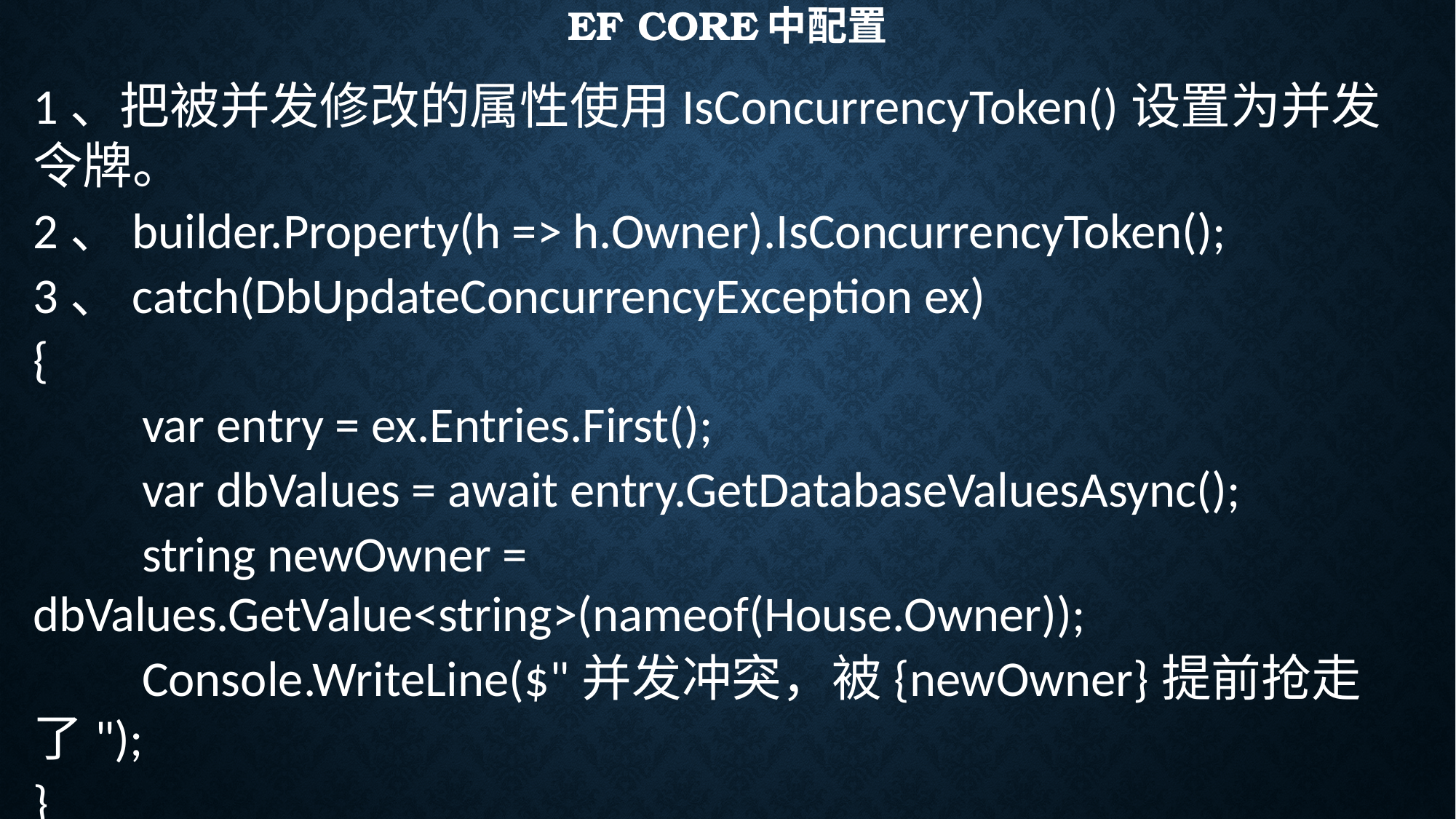

# EF Core中配置
1、把被并发修改的属性使用IsConcurrencyToken()设置为并发令牌。
2、builder.Property(h => h.Owner).IsConcurrencyToken();
3、catch(DbUpdateConcurrencyException ex)
{
	var entry = ex.Entries.First();
	var dbValues = await entry.GetDatabaseValuesAsync();
	string newOwner = dbValues.GetValue<string>(nameof(House.Owner));
	Console.WriteLine($"并发冲突，被{newOwner}提前抢走了");
}